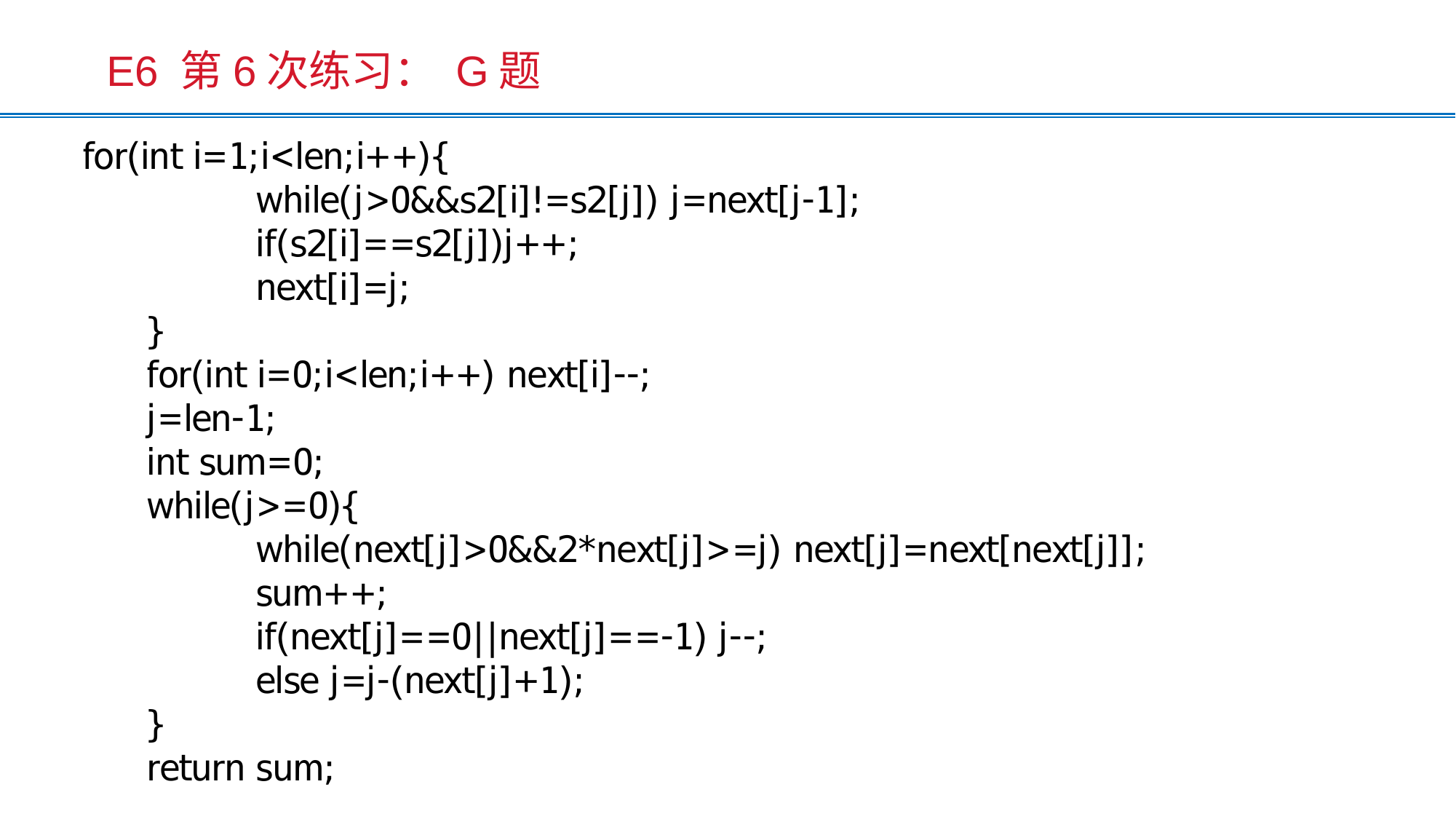

E6 第6次练习： G题
    for(int i=1;i<len;i++){
		while(j>0&&s2[i]!=s2[j]) j=next[j-1];
		if(s2[i]==s2[j])j++;
		next[i]=j;
	}
	for(int i=0;i<len;i++) next[i]--;
	j=len-1;
	int sum=0;
	while(j>=0){
		while(next[j]>0&&2*next[j]>=j) next[j]=next[next[j]];
		sum++;
		if(next[j]==0||next[j]==-1) j--;
		else j=j-(next[j]+1);
	}
	return sum;